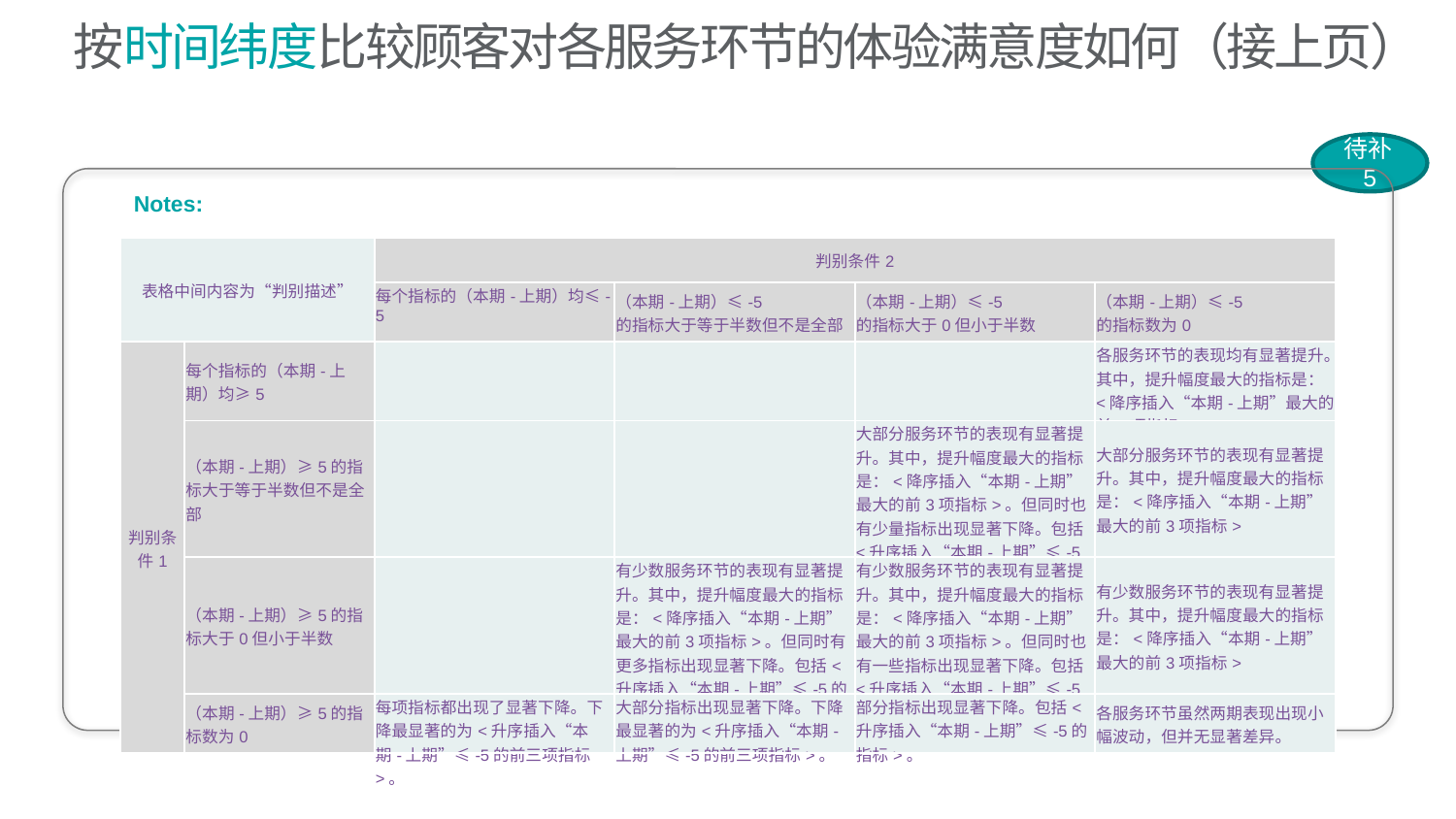

# 按时间纬度比较顾客对各服务环节的体验满意度如何（接上页）
待补5

 Notes:
| 表格中间内容为“判别描述” |  | 判别条件2 |  |  |  |
| --- | --- | --- | --- | --- | --- |
|  |  | 每个指标的（本期-上期）均≤-5 | （本期-上期）≤-5 的指标大于等于半数但不是全部 | （本期-上期）≤-5 的指标大于0但小于半数 | （本期-上期）≤-5 的指标数为0 |
| 判别条件1 | 每个指标的（本期-上期）均≥5 |  |  |  | 各服务环节的表现均有显著提升。其中，提升幅度最大的指标是：<降序插入“本期-上期”最大的前3项指标> |
|  | （本期-上期）≥5的指标大于等于半数但不是全部 |  |  | 大部分服务环节的表现有显著提升。其中，提升幅度最大的指标是：<降序插入“本期-上期”最大的前3项指标>。但同时也有少量指标出现显著下降。包括<升序插入“本期-上期”≤-5的指标>。 | 大部分服务环节的表现有显著提升。其中，提升幅度最大的指标是：<降序插入“本期-上期”最大的前3项指标> |
|  | （本期-上期）≥5的指标大于0但小于半数 |  | 有少数服务环节的表现有显著提升。其中，提升幅度最大的指标是：<降序插入“本期-上期”最大的前3项指标>。但同时有更多指标出现显著下降。包括<升序插入“本期-上期”≤-5的指标>。 | 有少数服务环节的表现有显著提升。其中，提升幅度最大的指标是：<降序插入“本期-上期”最大的前3项指标>。但同时也有一些指标出现显著下降。包括<升序插入“本期-上期”≤-5的指标>。 | 有少数服务环节的表现有显著提升。其中，提升幅度最大的指标是：<降序插入“本期-上期”最大的前3项指标> |
|  | （本期-上期）≥5的指标数为0 | 每项指标都出现了显著下降。下降最显著的为<升序插入“本期-上期”≤-5的前三项指标>。 | 大部分指标出现显著下降。下降最显著的为<升序插入“本期-上期”≤-5的前三项指标>。 | 部分指标出现显著下降。包括<升序插入“本期-上期”≤-5的指标>。 | 各服务环节虽然两期表现出现小幅波动，但并无显著差异。 |